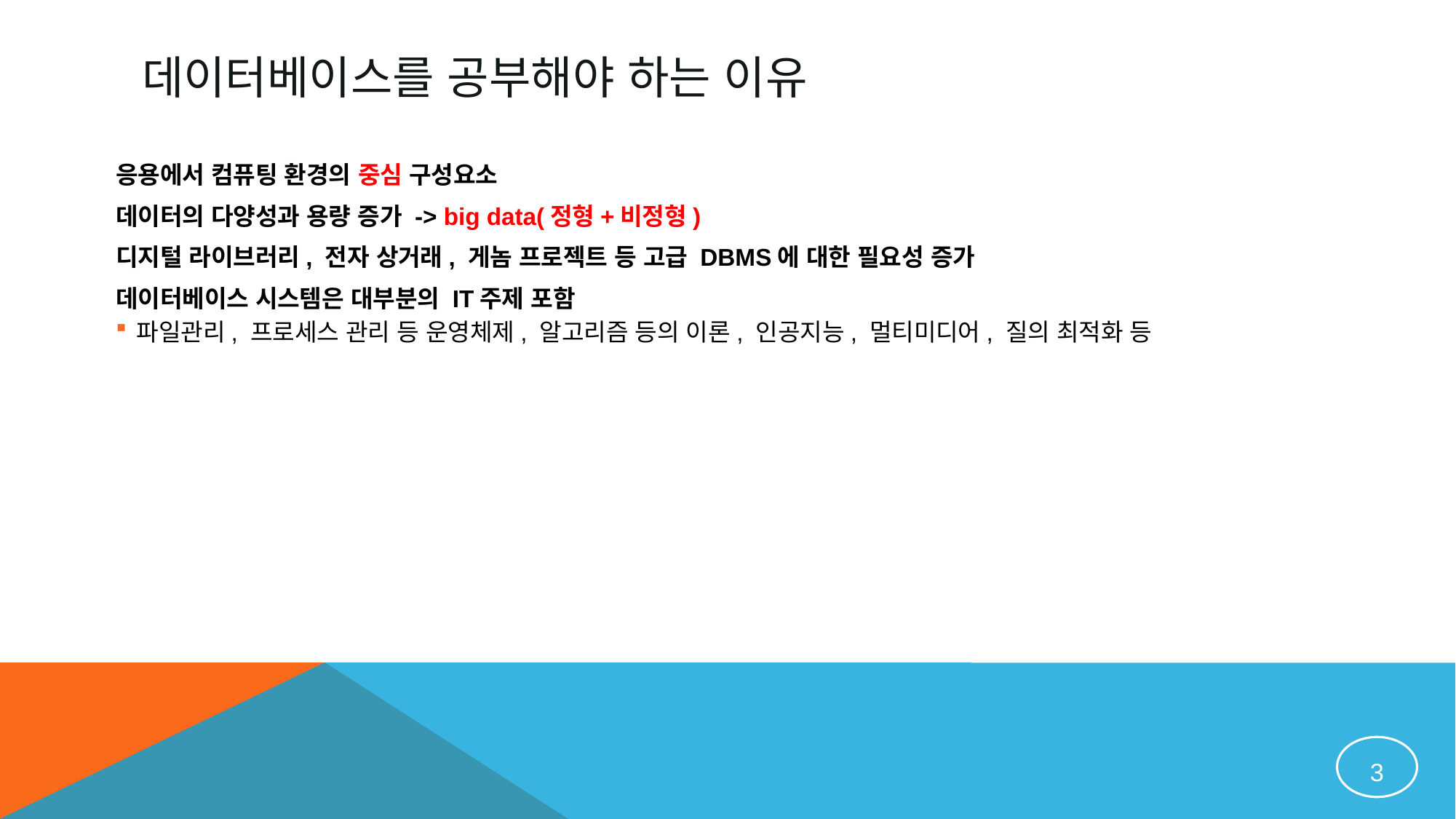

# 데이터베이스를 공부해야 하는 이유
응용에서 컴퓨팅 환경의 중심 구성요소
데이터의 다양성과 용량 증가 -> big data(정형+비정형)
디지털 라이브러리, 전자 상거래, 게놈 프로젝트 등 고급 DBMS에 대한 필요성 증가
데이터베이스 시스템은 대부분의 IT주제 포함
파일관리, 프로세스 관리 등 운영체제, 알고리즘 등의 이론, 인공지능, 멀티미디어, 질의 최적화 등
3